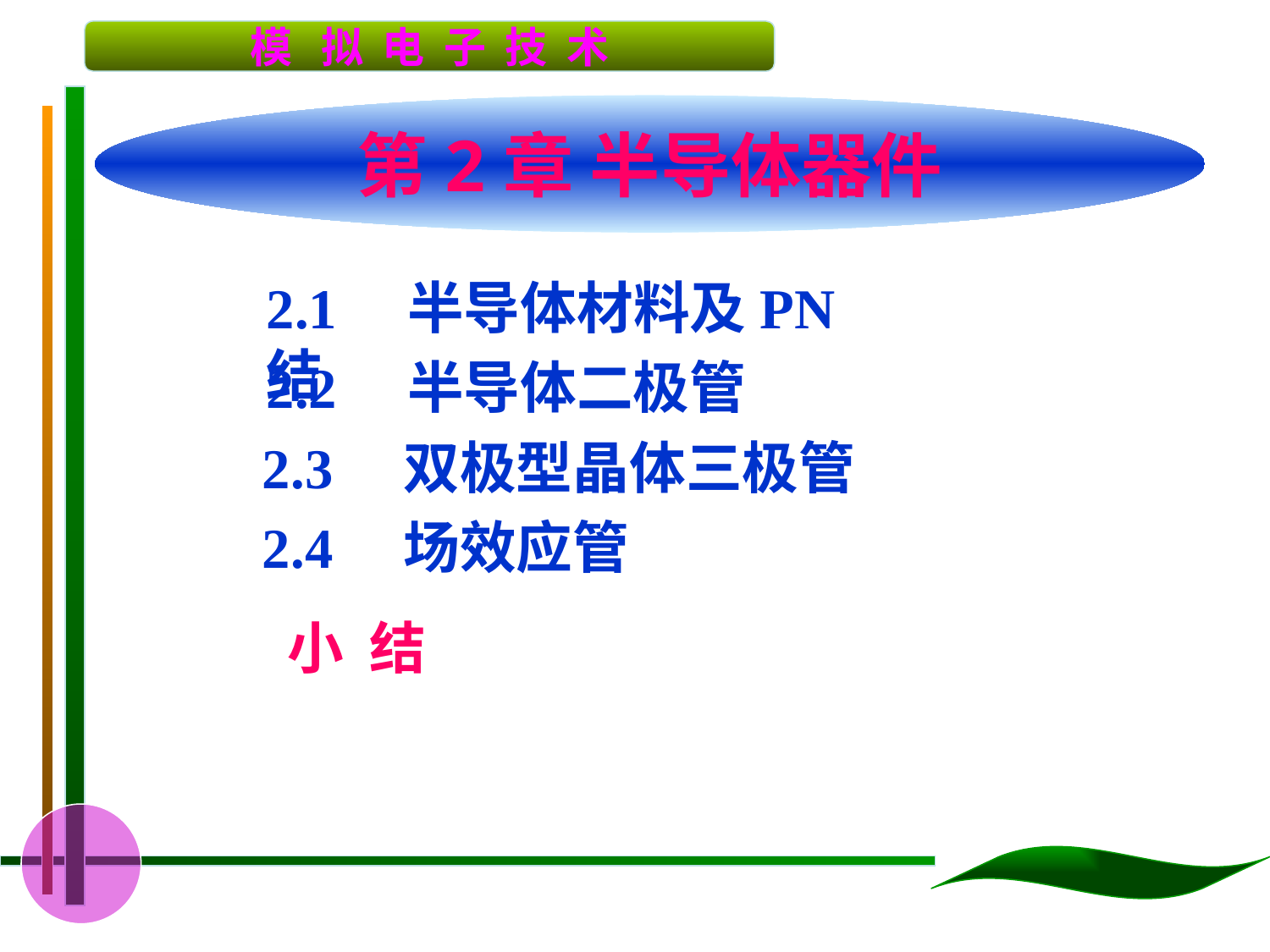

第2章 半导体器件
2.1　半导体材料及PN结
2.2　半导体二极管
2.3　双极型晶体三极管
2.4　场效应管
小  结